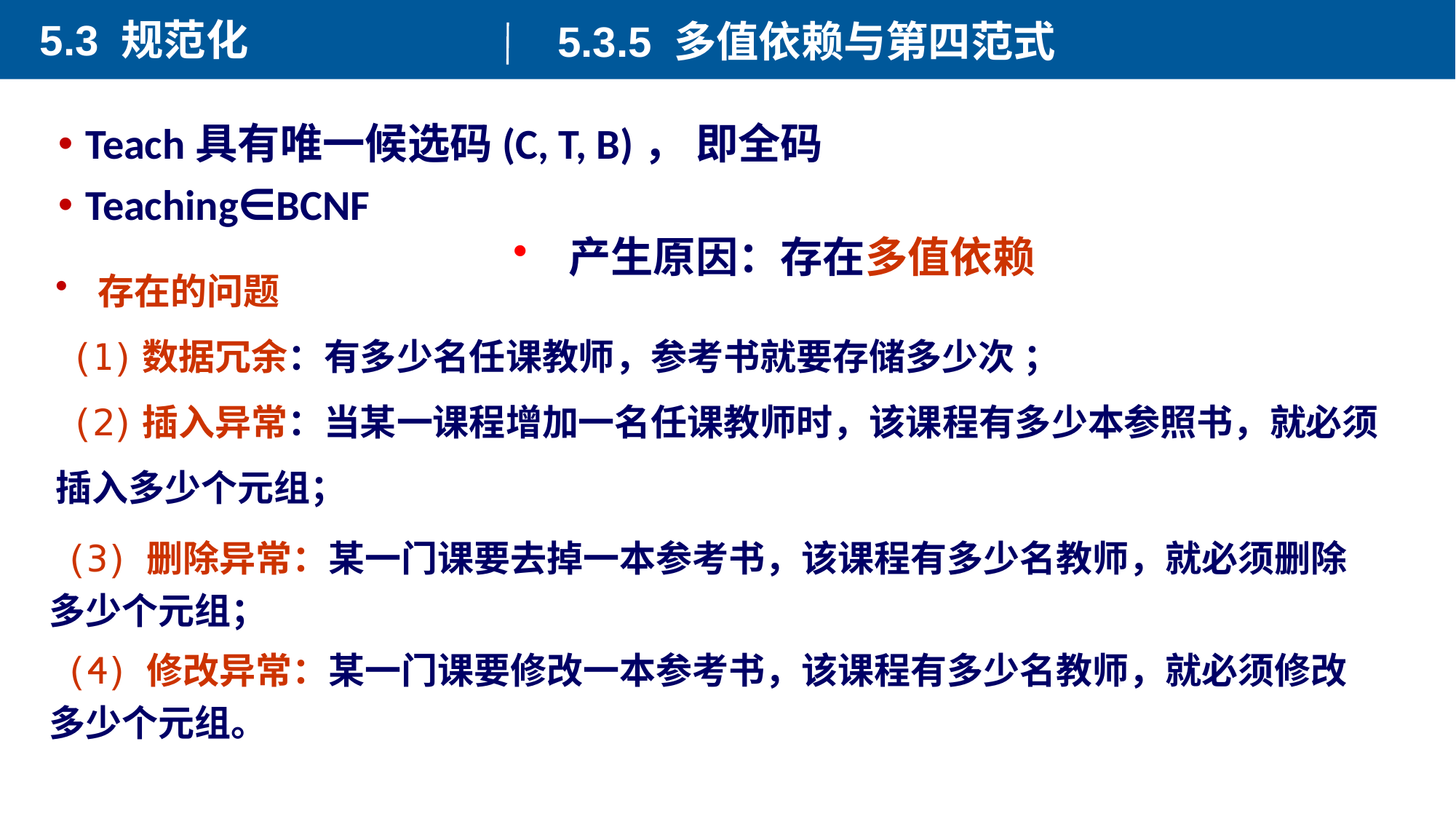

5.3 规范化
5.3.5 多值依赖与第四范式
Teach具有唯一候选码(C, T, B)， 即全码
Teaching∈BCNF
  产生原因：存在多值依赖
 存在的问题
  (1)数据冗余：有多少名任课教师，参考书就要存储多少次 ；
  (2)插入异常：当某一课程增加一名任课教师时，该课程有多少本参照书，就必须插入多少个元组；
  (3) 删除异常：某一门课要去掉一本参考书，该课程有多少名教师，就必须删除多少个元组；
  (4) 修改异常：某一门课要修改一本参考书，该课程有多少名教师，就必须修改多少个元组。